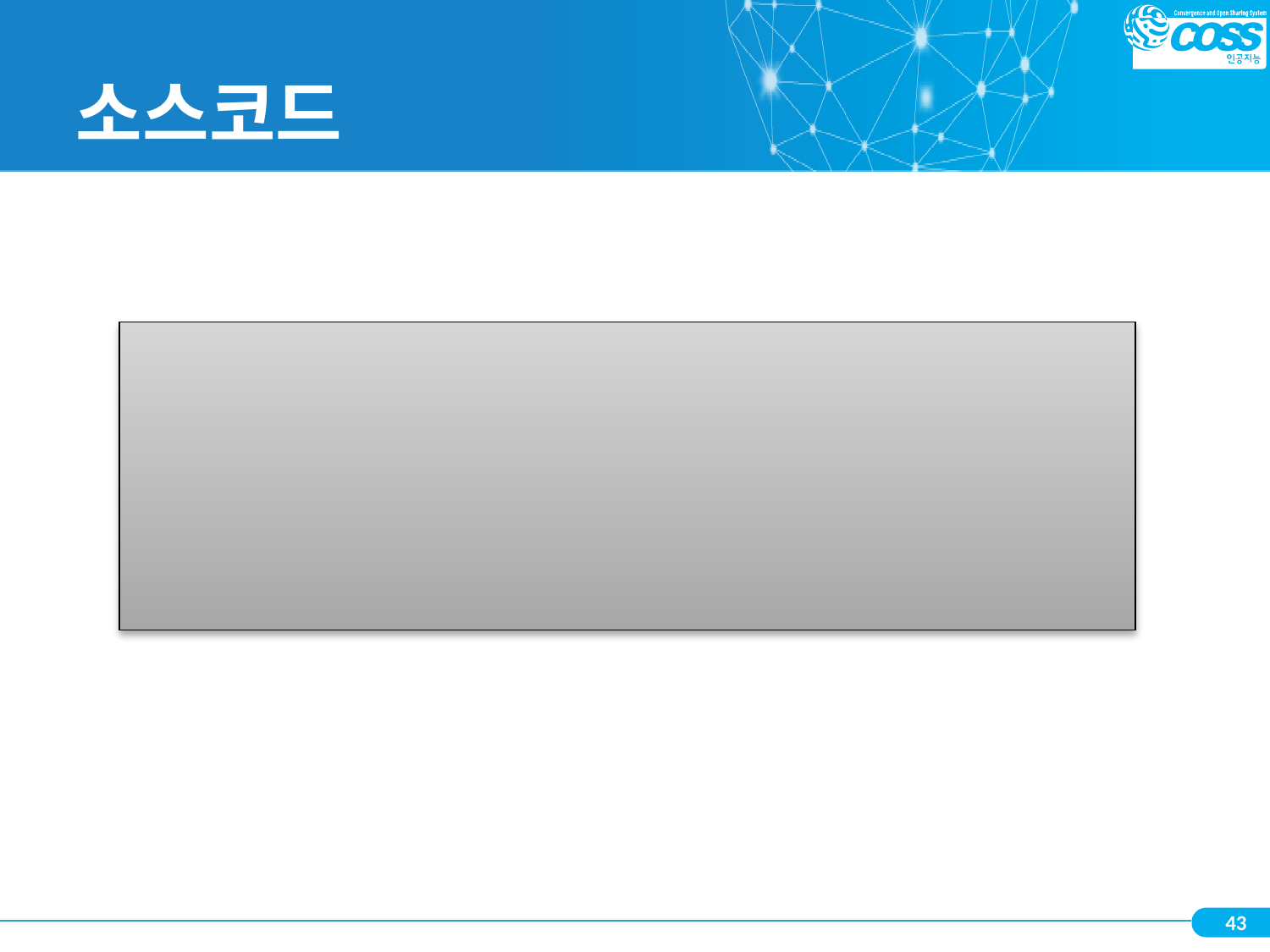

# 소스코드

# 읽어 들인 정수값에서 10을 뺀 값을 표시
no = int(input("정수를 입력해주세요 : "))
print("이 값에서 10을 빼면", no-10, "입니다.")